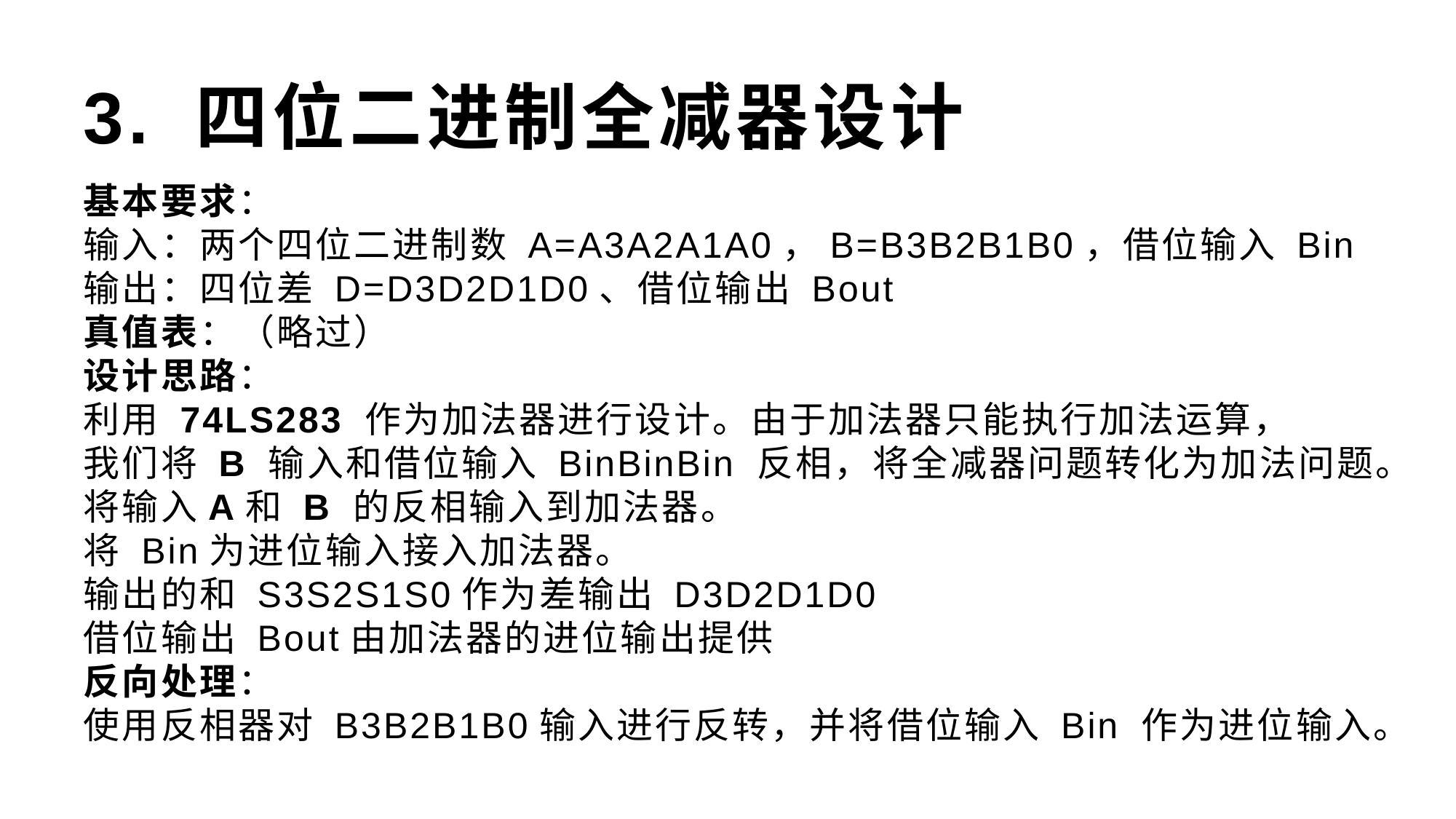

# 3. 四位二进制全减器设计
基本要求：
输入：两个四位二进制数 A=A3A2A1A0，B=B3B2B1B0，借位输入 Bin
输出：四位差 D=D3D2D1D0、借位输出 Bout
真值表：（略过）
设计思路：
利用 74LS283 作为加法器进行设计。由于加法器只能执行加法运算，
我们将 B 输入和借位输入 BinBinBin 反相，将全减器问题转化为加法问题。
将输入A和 B 的反相输入到加法器。
将 Bin为进位输入接入加法器。
输出的和 S3S2S1S0作为差输出 D3D2D1D0
借位输出 Bout由加法器的进位输出提供
反向处理：
使用反相器对 B3B2B1B0输入进行反转，并将借位输入 Bin 作为进位输入。